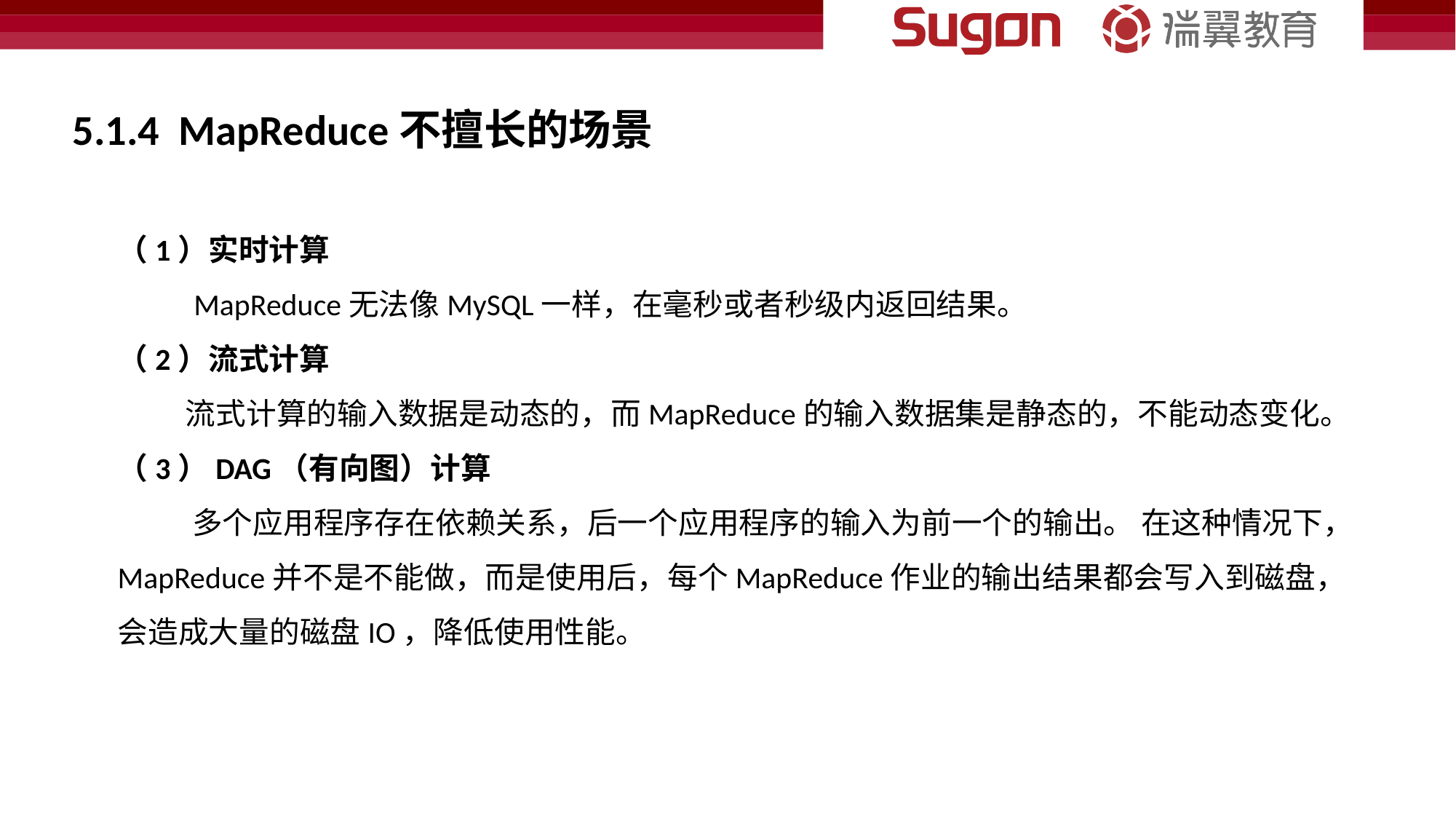

5.1.4  MapReduce不擅长的场景
（1）实时计算
           MapReduce无法像MySQL一样，在毫秒或者秒级内返回结果。
（2）流式计算
         流式计算的输入数据是动态的，而MapReduce的输入数据集是静态的，不能动态变化。
（3）DAG（有向图）计算
          多个应用程序存在依赖关系，后一个应用程序的输入为前一个的输出。 在这种情况下，MapReduce并不是不能做，而是使用后，每个MapReduce作业的输出结果都会写入到磁盘，会造成大量的磁盘IO，降低使用性能。